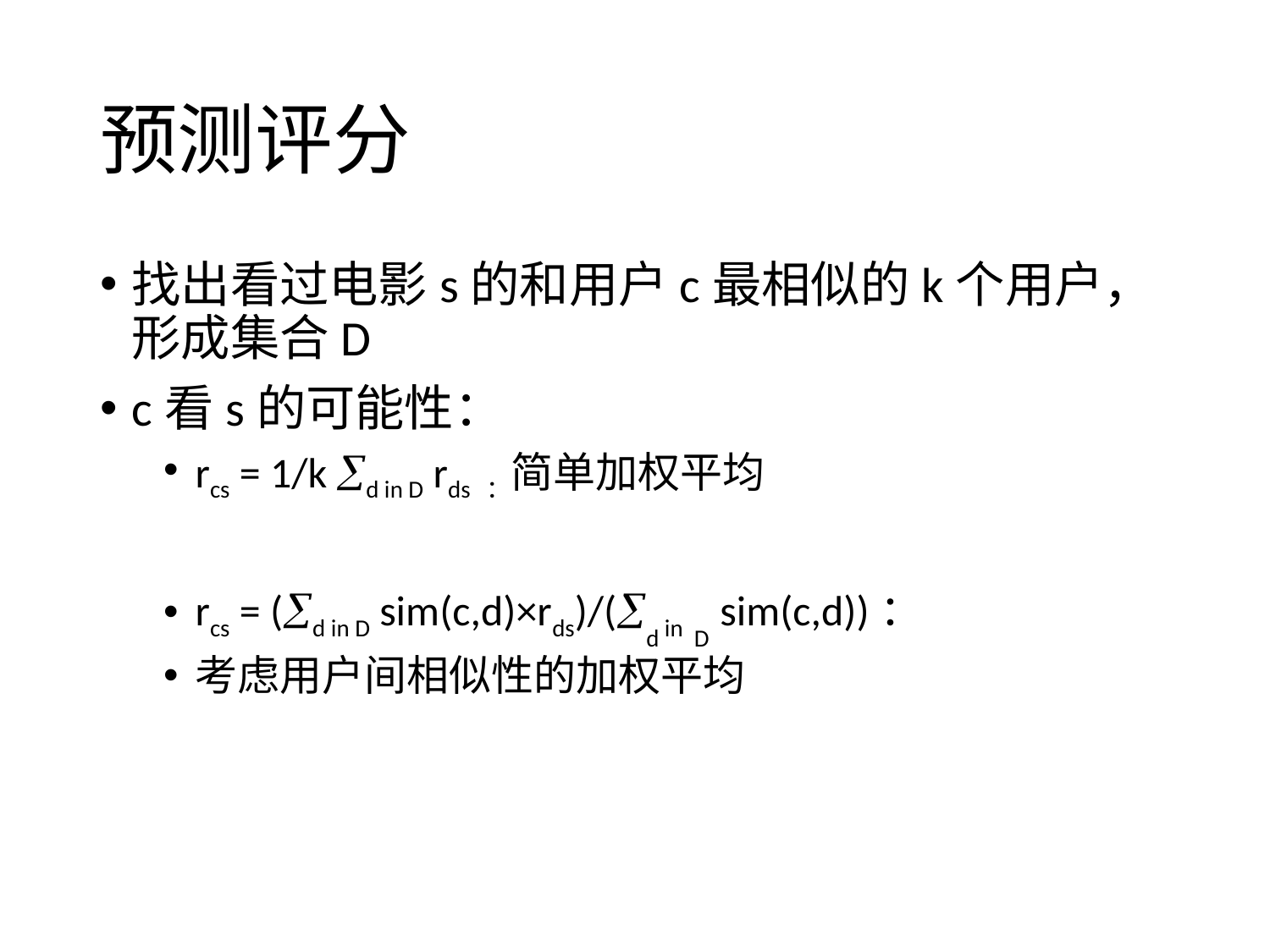

# 预测评分
找出看过电影s的和用户c最相似的k个用户，形成集合D
c看s的可能性：
rcs = 1/k ∑d in D rds ：简单加权平均

rcs = (∑d in D sim(c,d)×rds)/(∑d in  D sim(c,d))：
考虑用户间相似性的加权平均